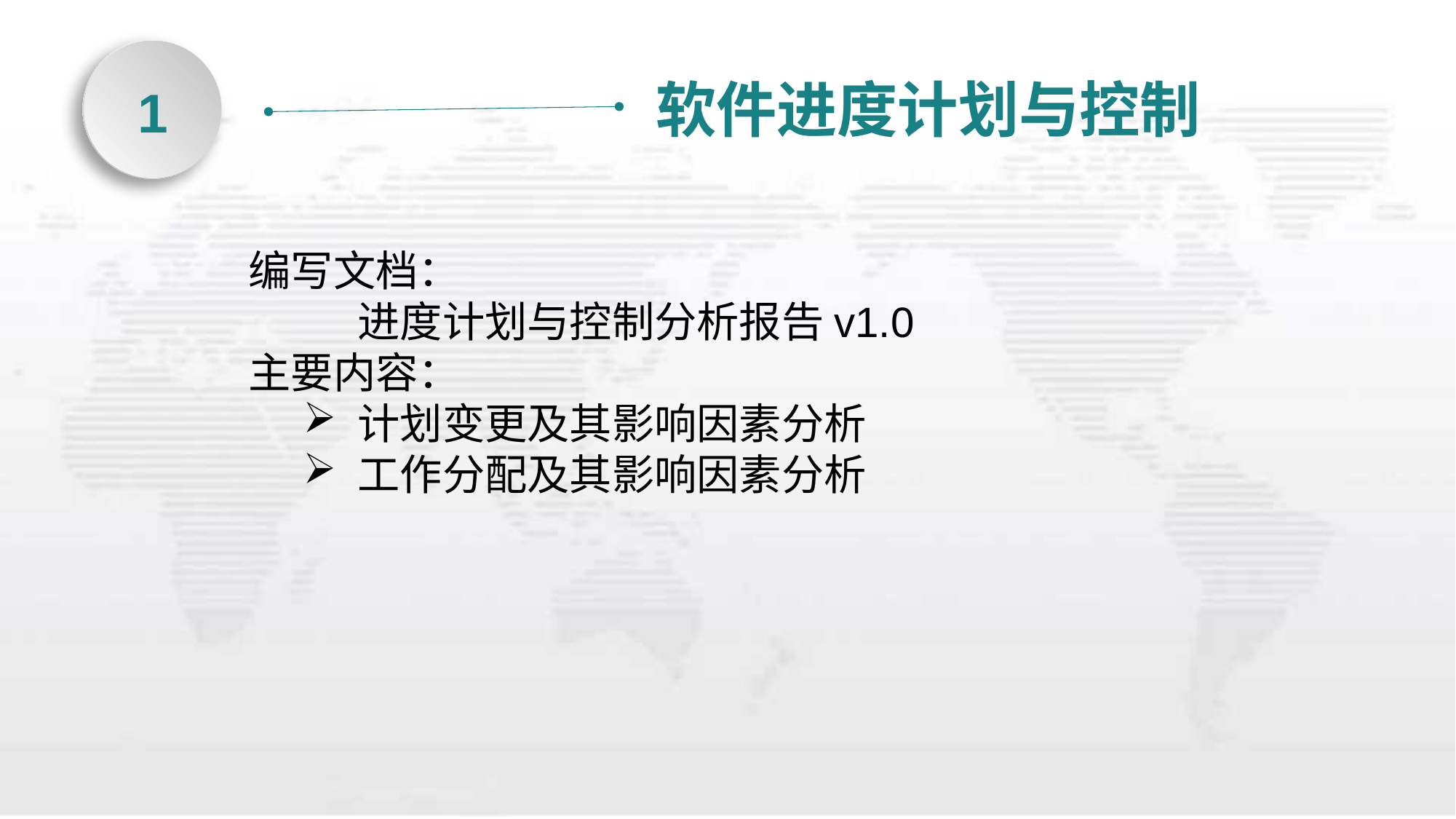

软件进度计划与控制
1
编写文档：
	进度计划与控制分析报告v1.0
主要内容：
计划变更及其影响因素分析
工作分配及其影响因素分析